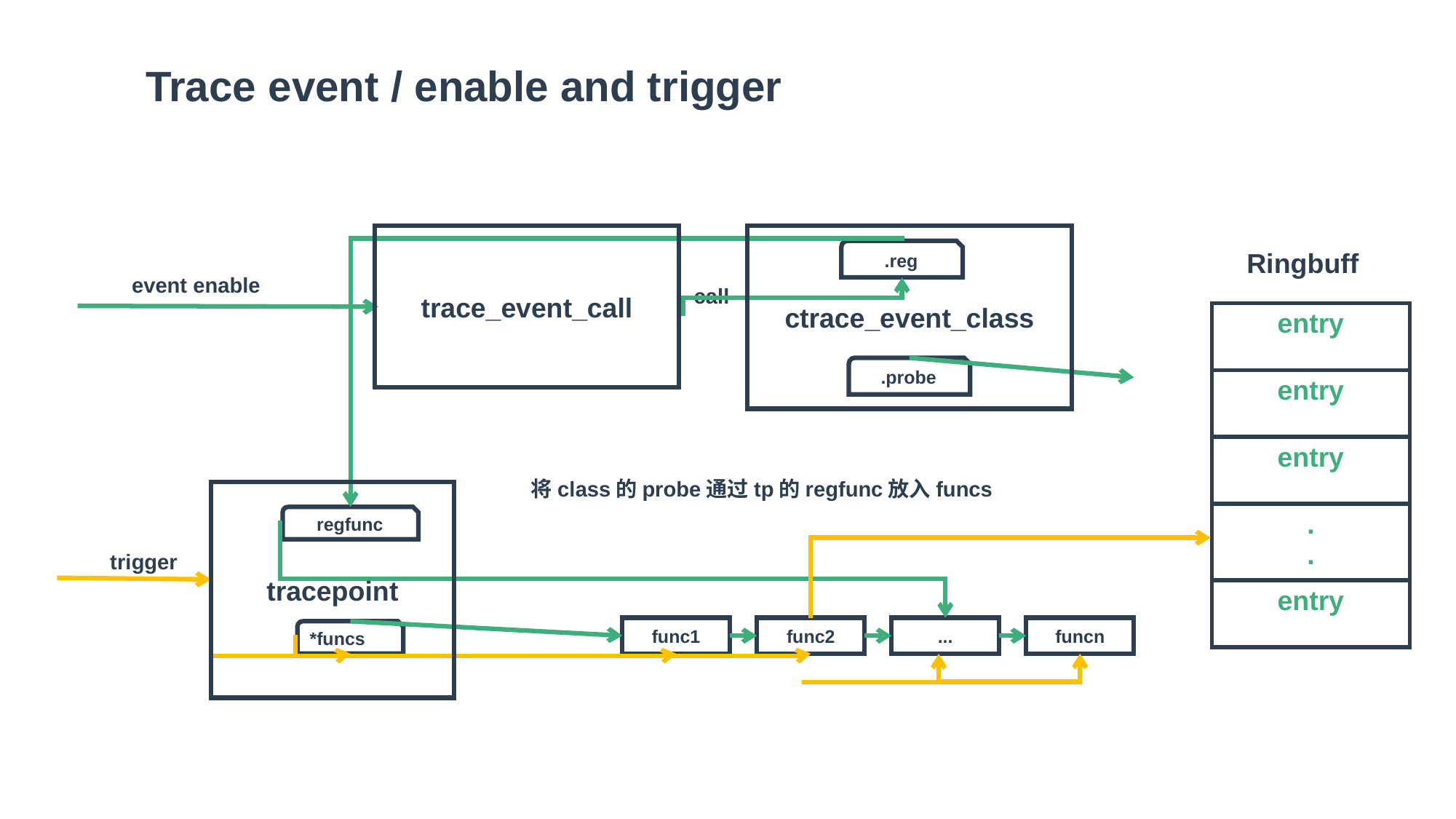

Trace event / enable and trigger
trace_event_call
ctrace_event_class
.reg
Ringbuff
event enable
call
| entry |
| --- |
| entry |
| entry |
| . . |
| entry |
.probe
将class的probe通过tp的regfunc放入funcs
tracepoint
regfunc
trigger
func1
func2
...
funcn
*funcs